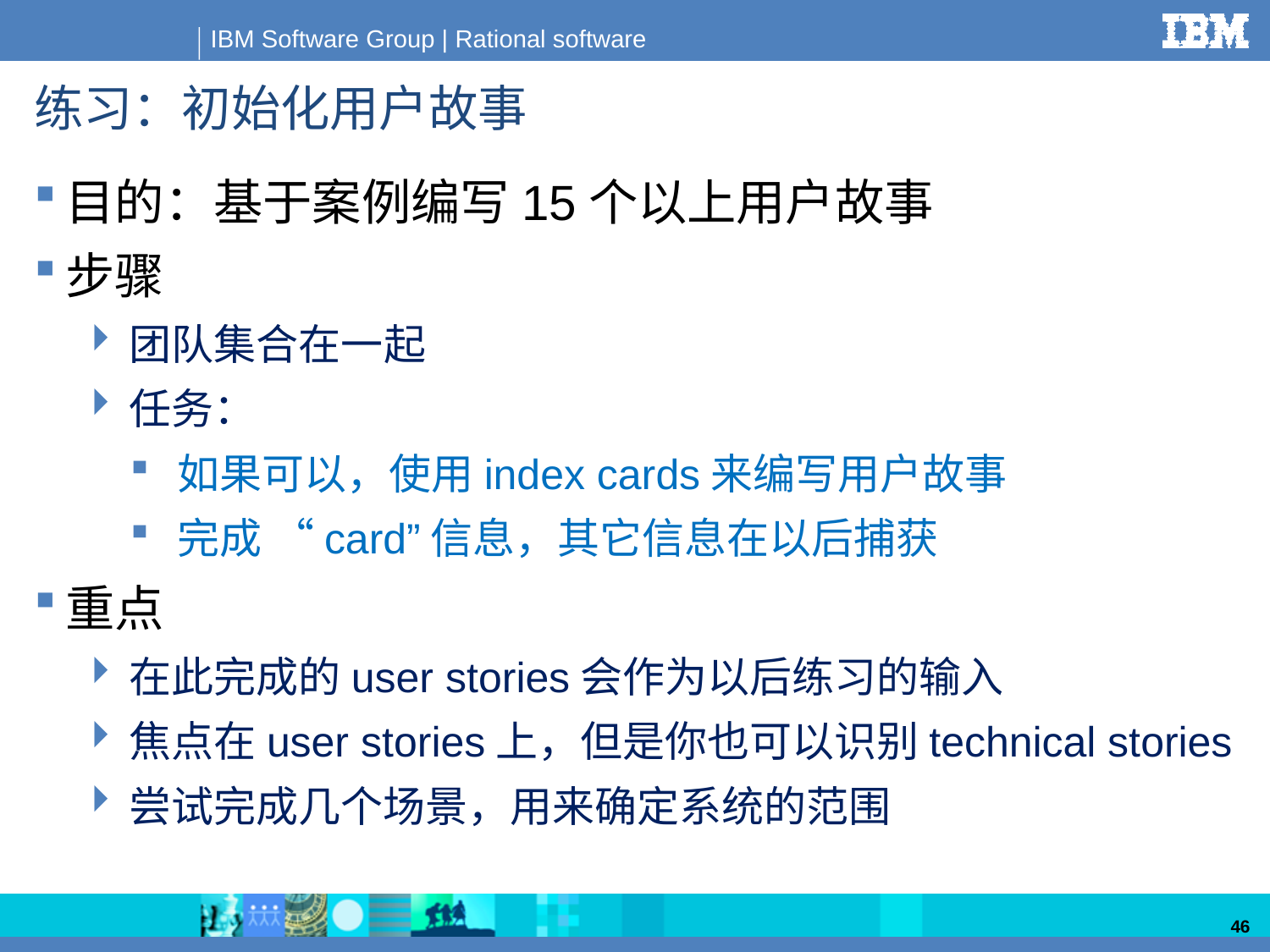

# 练习：初始化用户故事
目的：基于案例编写15个以上用户故事
步骤
团队集合在一起
任务：
如果可以，使用index cards来编写用户故事
完成 “card”信息，其它信息在以后捕获
重点
在此完成的user stories会作为以后练习的输入
焦点在user stories上，但是你也可以识别technical stories
尝试完成几个场景，用来确定系统的范围
46